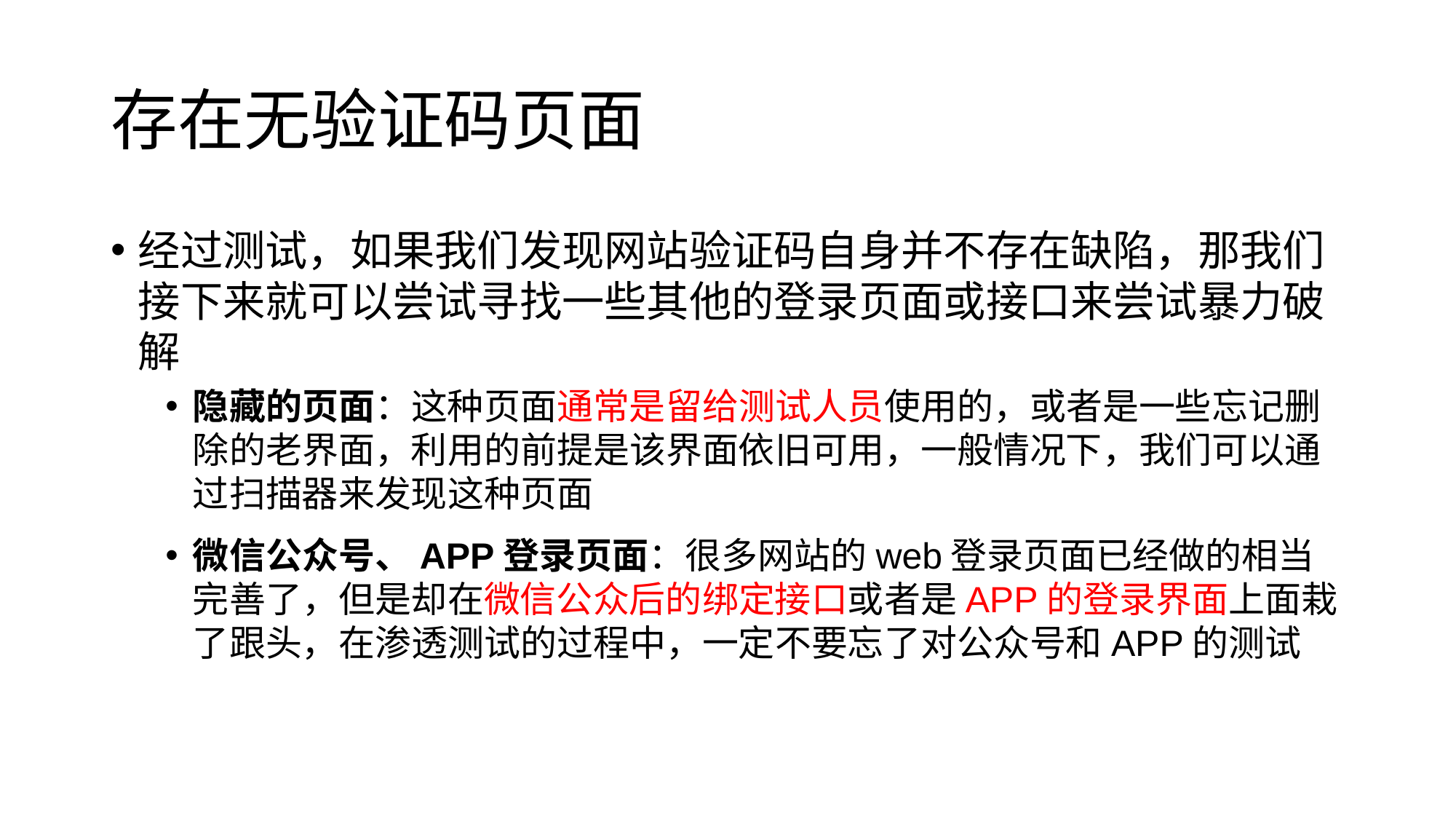

# 存在无验证码页面
经过测试，如果我们发现网站验证码自身并不存在缺陷，那我们接下来就可以尝试寻找一些其他的登录页面或接口来尝试暴力破解
隐藏的页面：这种页面通常是留给测试人员使用的，或者是一些忘记删除的老界面，利用的前提是该界面依旧可用，一般情况下，我们可以通过扫描器来发现这种页面
微信公众号、APP登录页面：很多网站的web登录页面已经做的相当完善了，但是却在微信公众后的绑定接口或者是APP的登录界面上面栽了跟头，在渗透测试的过程中，一定不要忘了对公众号和APP的测试